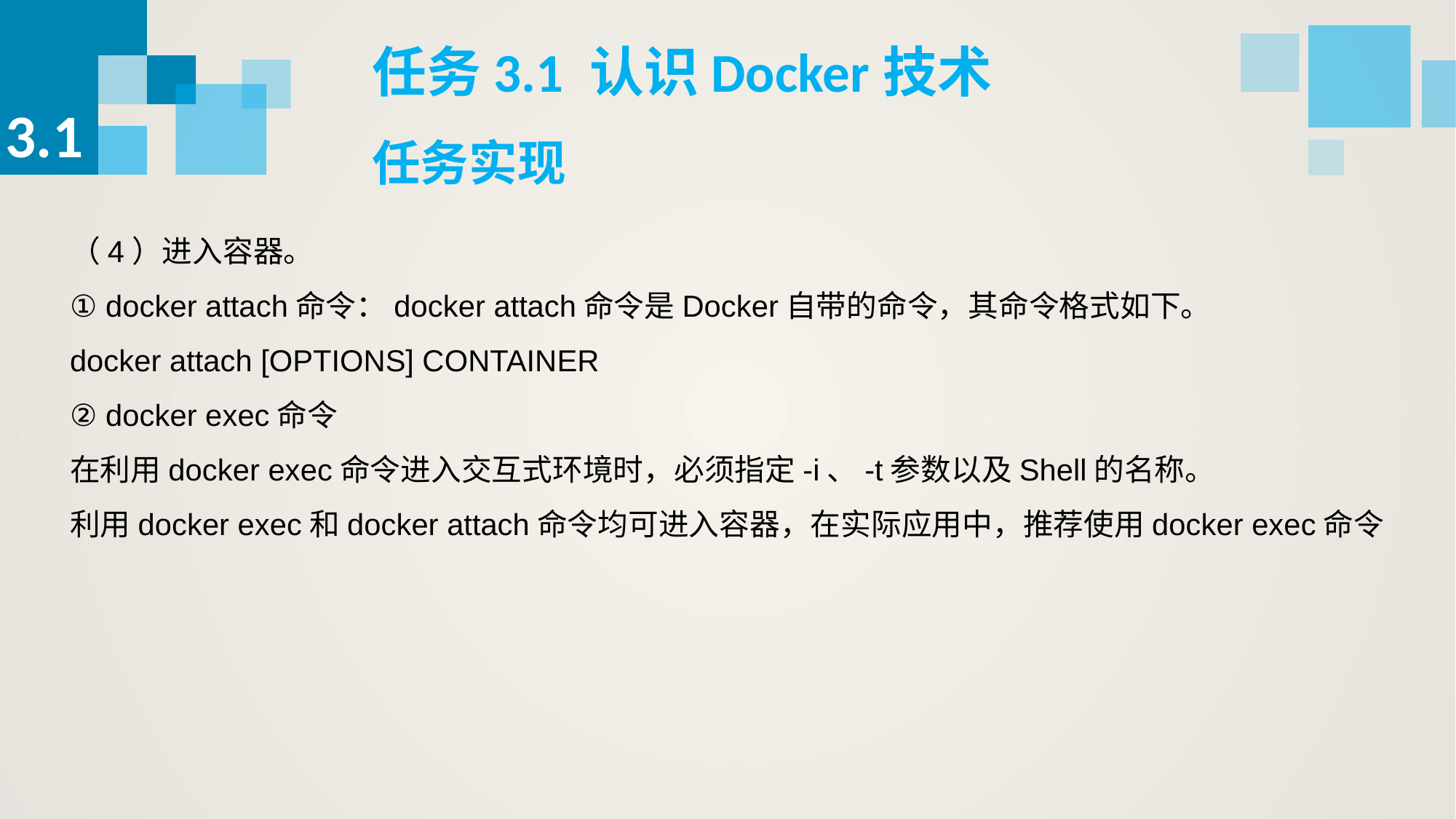

任务3.1 认识Docker技术
3.1
任务实现
（4）进入容器。
① docker attach命令：docker attach命令是Docker自带的命令，其命令格式如下。
docker attach [OPTIONS] CONTAINER
② docker exec命令
在利用docker exec命令进入交互式环境时，必须指定-i、-t参数以及Shell的名称。
利用docker exec和docker attach命令均可进入容器，在实际应用中，推荐使用docker exec命令